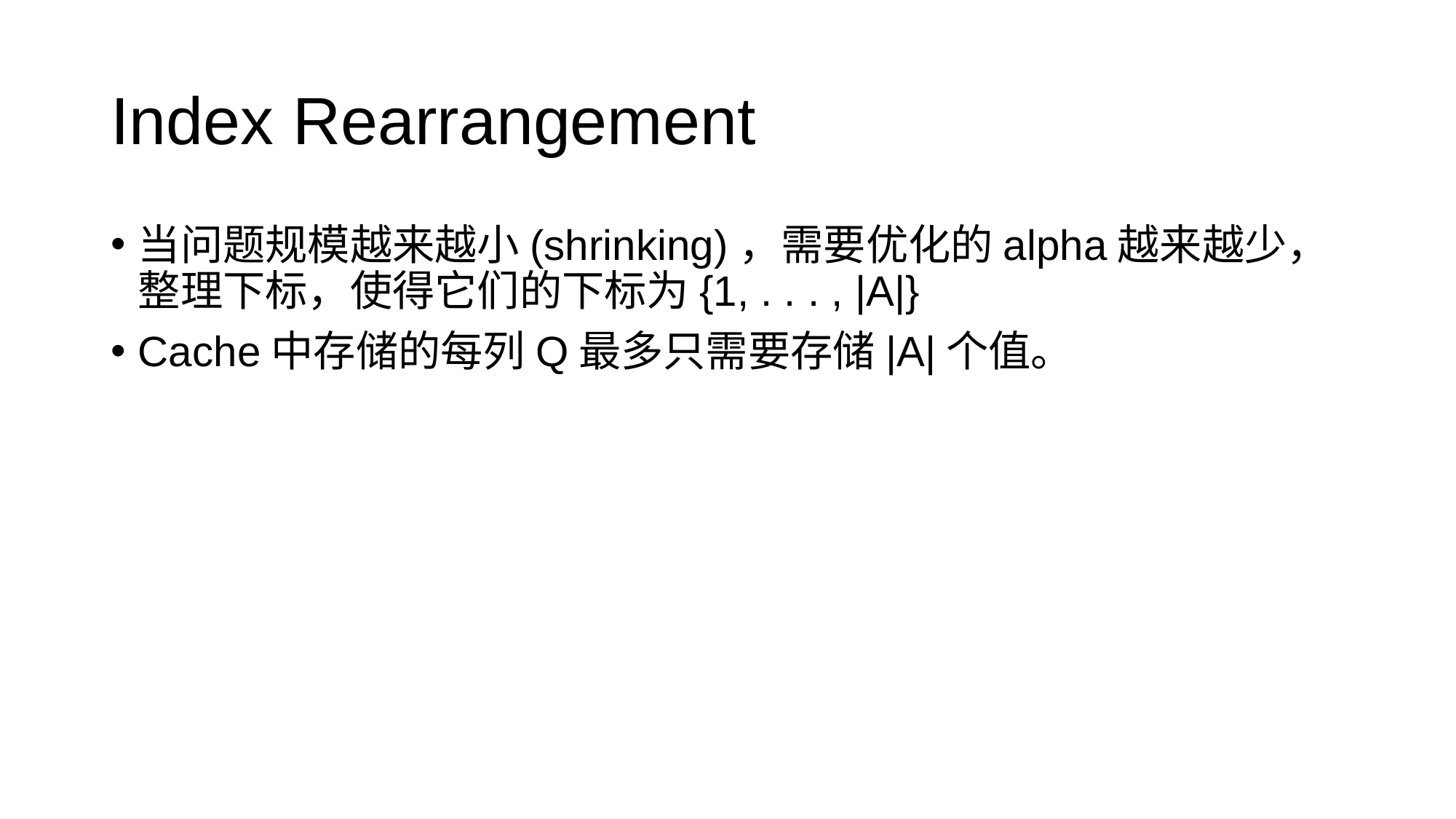

# Index Rearrangement
当问题规模越来越小(shrinking)，需要优化的alpha越来越少，整理下标，使得它们的下标为{1, . . . , |A|}
Cache中存储的每列Q最多只需要存储|A|个值。